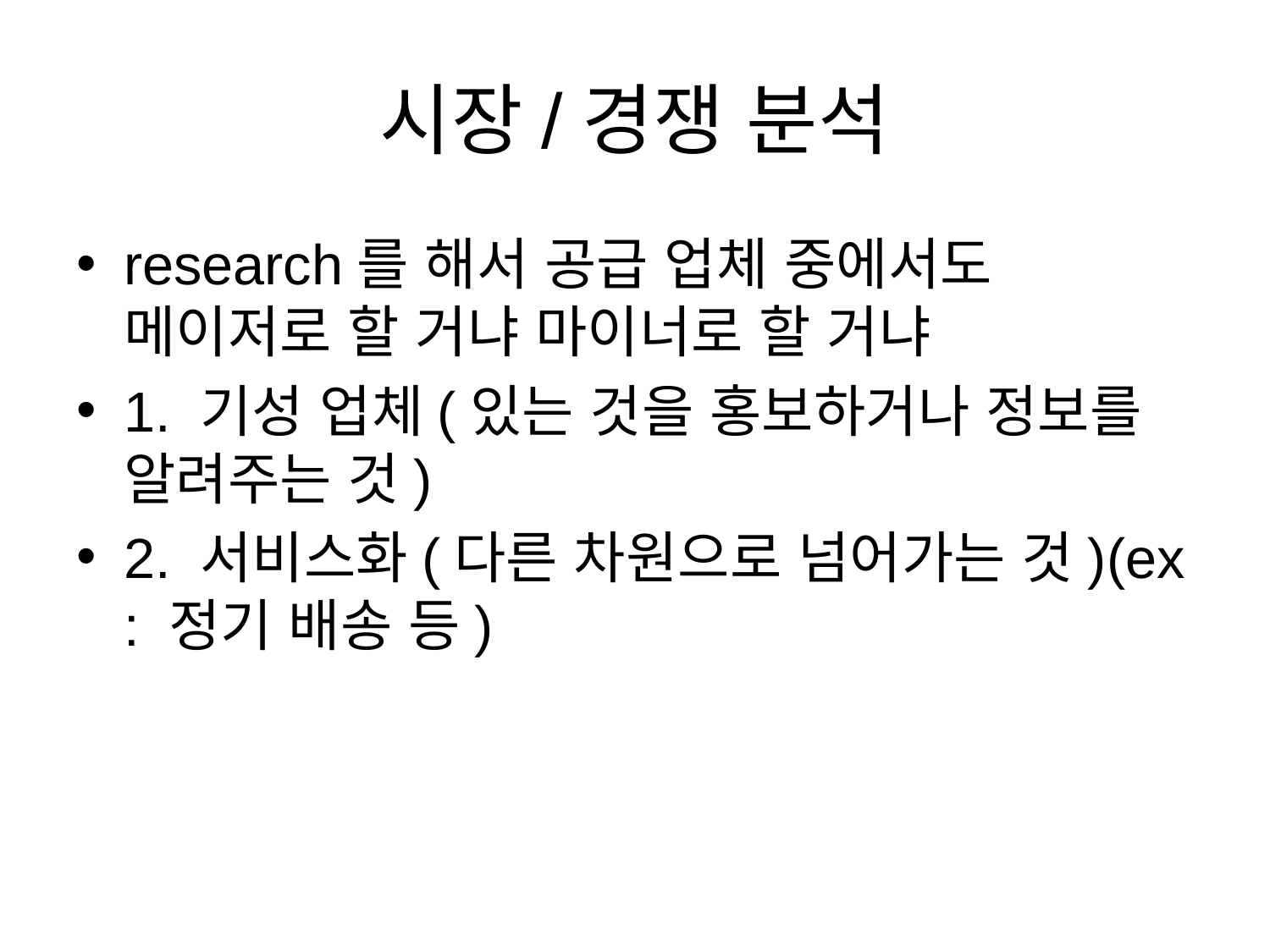

# 시장/경쟁 분석
research를 해서 공급 업체 중에서도 메이저로 할 거냐 마이너로 할 거냐
1. 기성 업체(있는 것을 홍보하거나 정보를 알려주는 것)
2. 서비스화(다른 차원으로 넘어가는 것)(ex : 정기 배송 등)